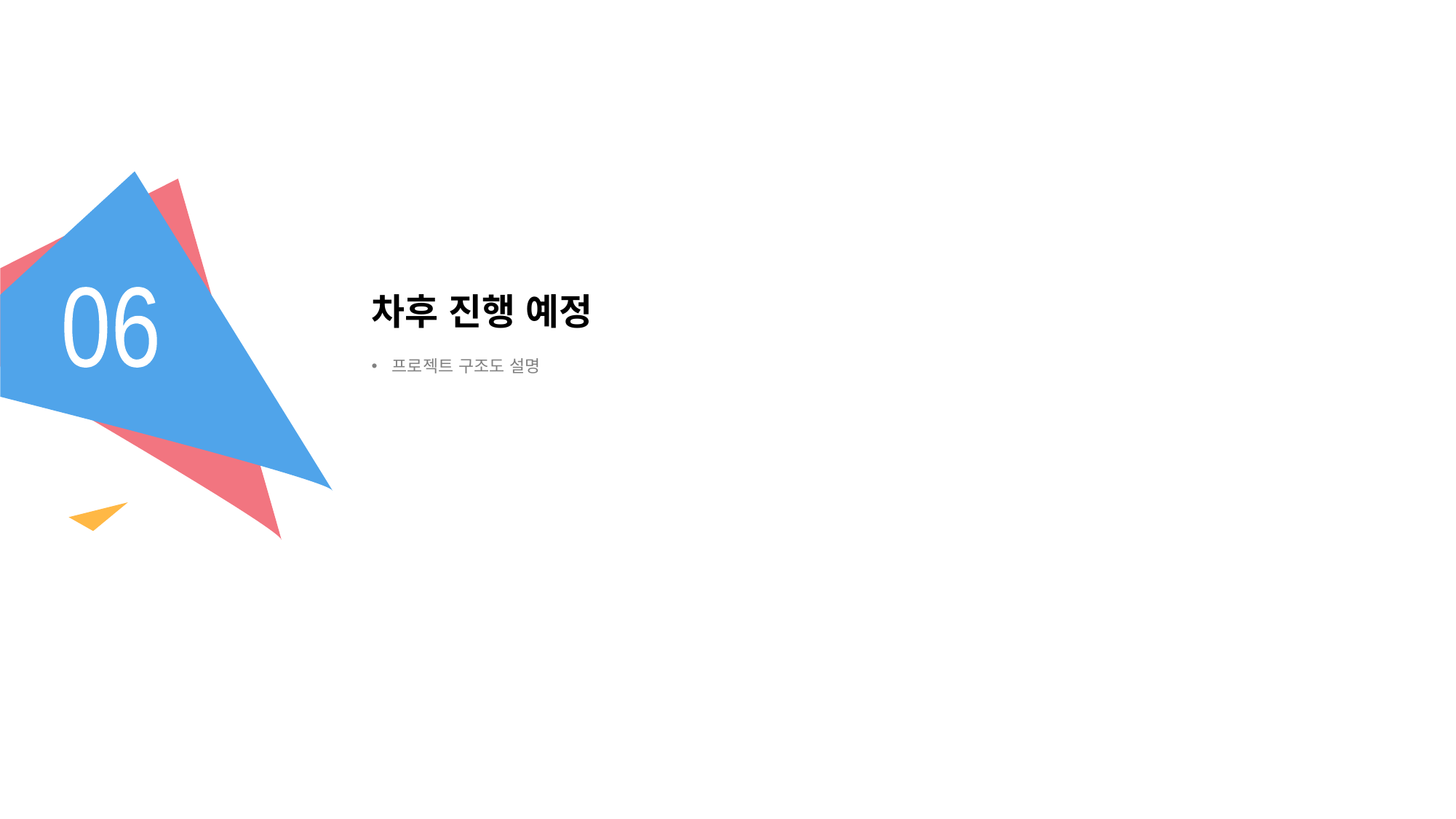

# 차후 진행 예정
06
프로젝트 구조도 설명